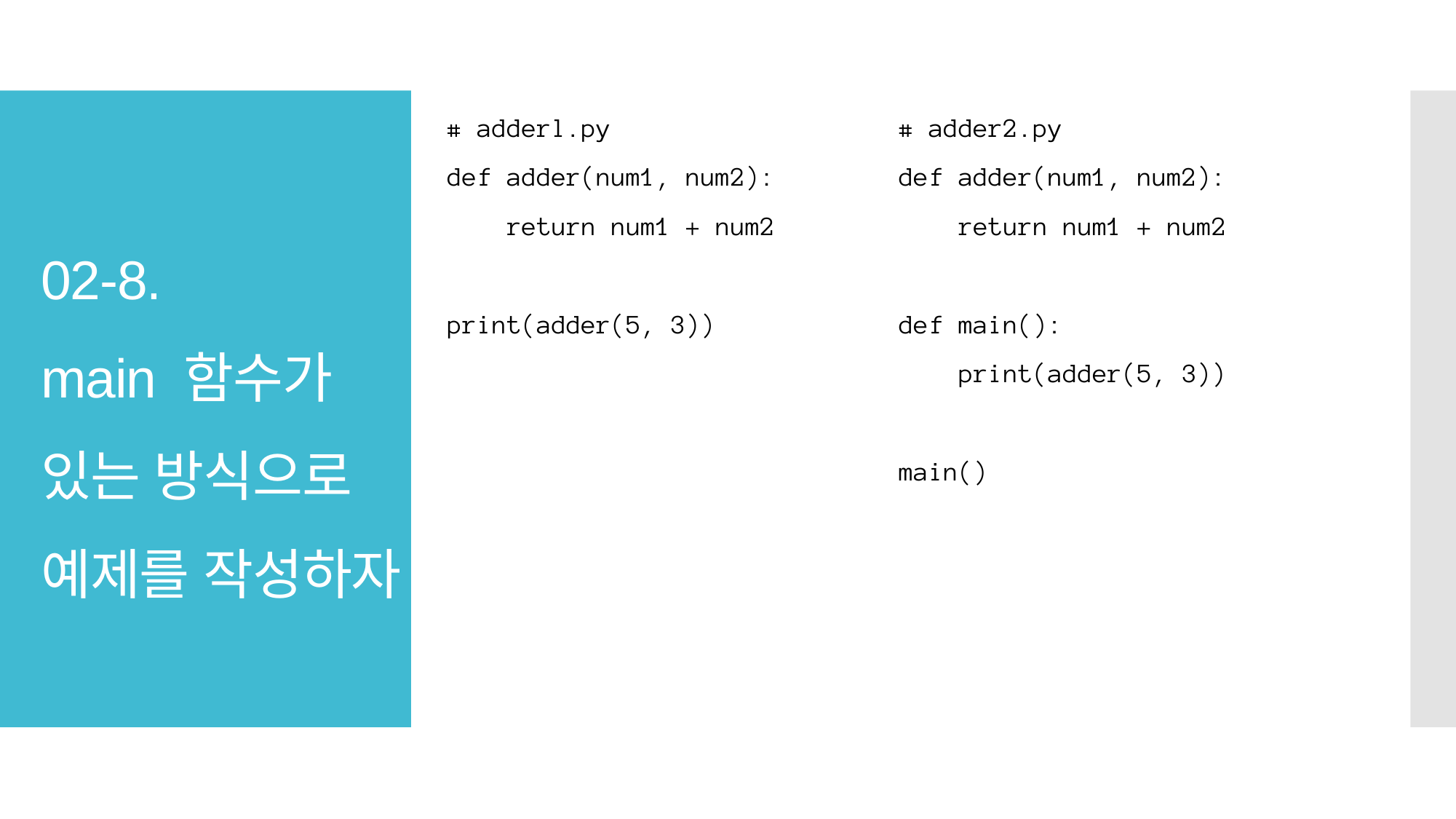

# adderl.py
def adder(num1, num2):
    return num1 + num2
print(adder(5, 3))
# adder2.py
def adder(num1, num2):
    return num1 + num2

def main():
    print(adder(5, 3))

main()
# 02-8. main 함수가 있는 방식으로 예제를 작성하자.